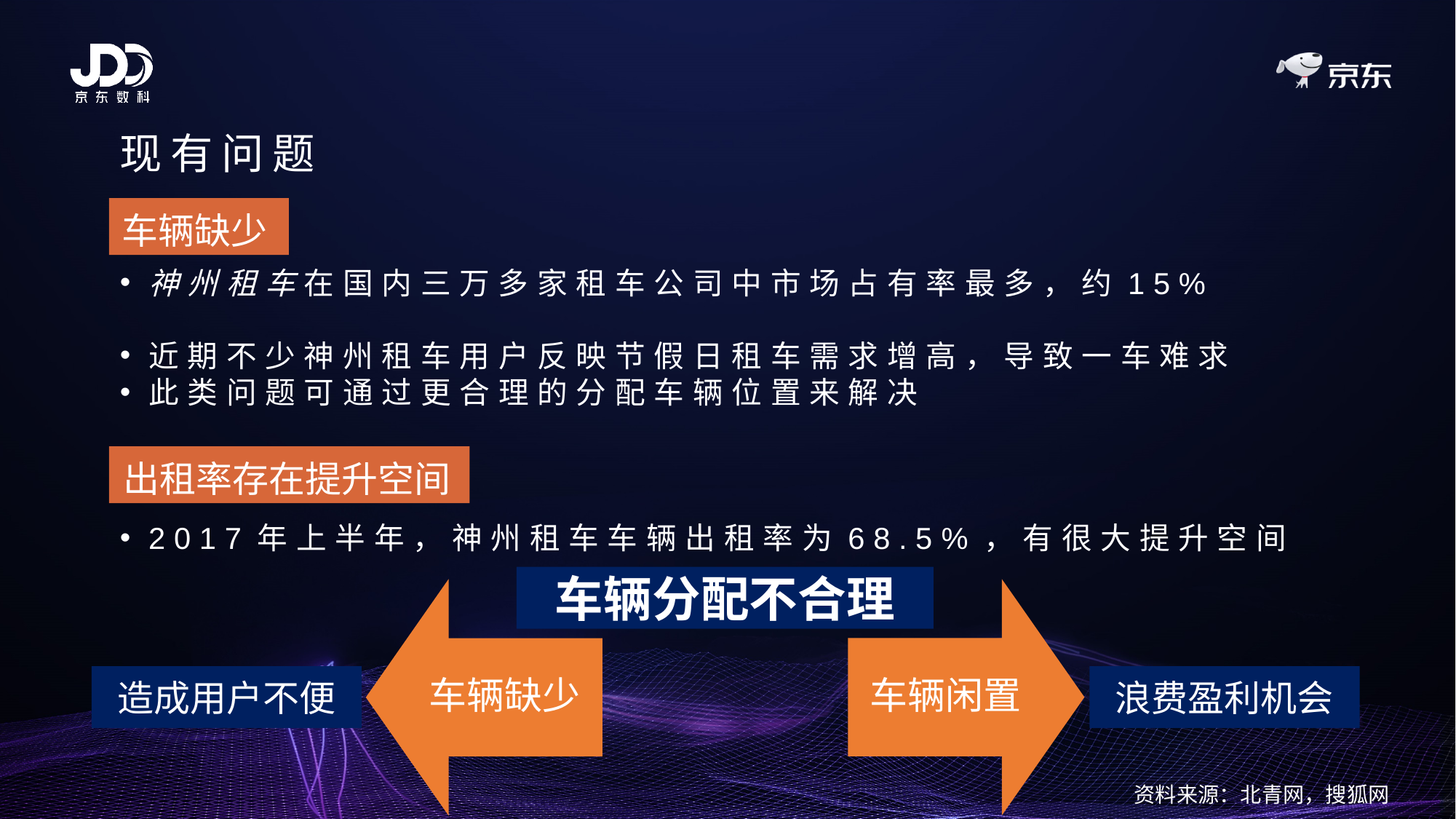

现有问题

车辆缺少
神州租车在国内三万多家租车公司中市场占有率最多，约15%

近期不少神州租车用户反映节假日租车需求增高，导致一车难求
此类问题可通过更合理的分配车辆位置来解决

2017年上半年，神州租车车辆出租率为68.5%，有很大提升空间

出租率存在提升空间
车辆分配不合理
车辆缺少
车辆闲置
造成用户不便
浪费盈利机会
资料来源：北青网，搜狐网